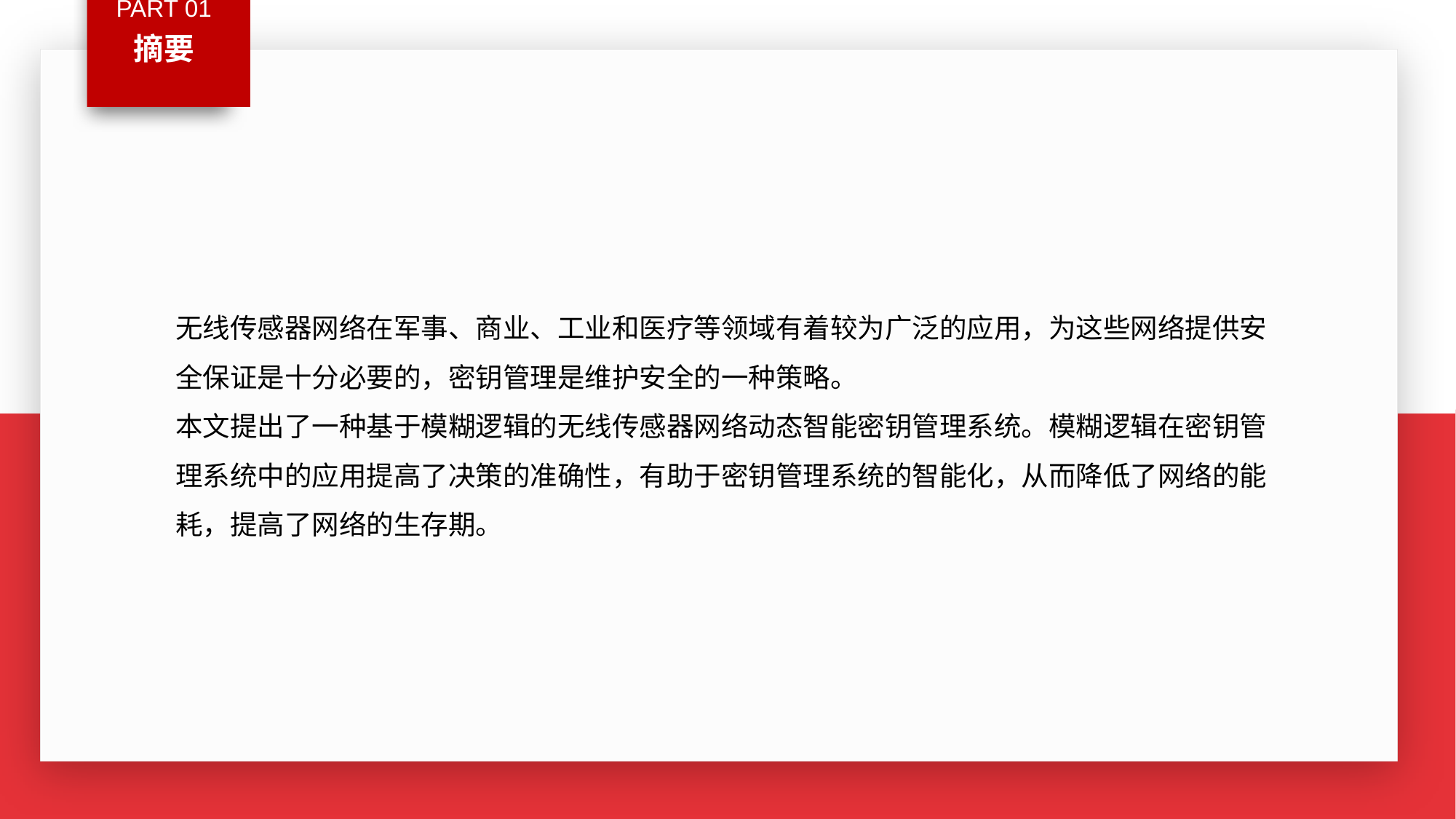

PART 01
摘要
无线传感器网络在军事、商业、工业和医疗等领域有着较为广泛的应用，为这些网络提供安全保证是十分必要的，密钥管理是维护安全的一种策略。
本文提出了一种基于模糊逻辑的无线传感器网络动态智能密钥管理系统。模糊逻辑在密钥管理系统中的应用提高了决策的准确性，有助于密钥管理系统的智能化，从而降低了网络的能耗，提高了网络的生存期。